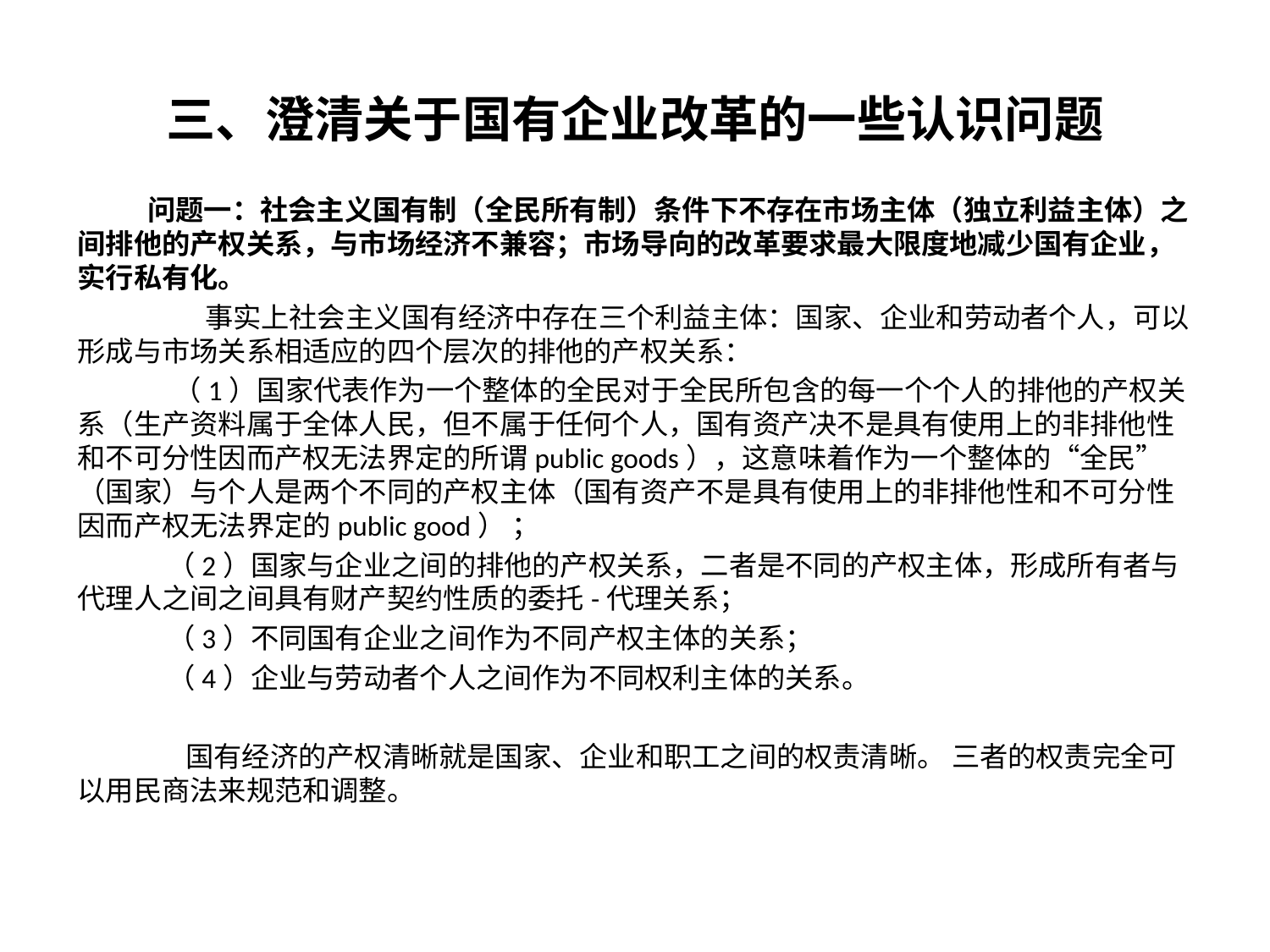

# 三、澄清关于国有企业改革的一些认识问题
          问题一：社会主义国有制（全民所有制）条件下不存在市场主体（独立利益主体）之间排他的产权关系，与市场经济不兼容；市场导向的改革要求最大限度地减少国有企业，实行私有化。
                   事实上社会主义国有经济中存在三个利益主体：国家、企业和劳动者个人，可以形成与市场关系相适应的四个层次的排他的产权关系：
              （1）国家代表作为一个整体的全民对于全民所包含的每一个个人的排他的产权关系（生产资料属于全体人民，但不属于任何个人，国有资产决不是具有使用上的非排他性和不可分性因而产权无法界定的所谓public goods），这意味着作为一个整体的“全民”（国家）与个人是两个不同的产权主体（国有资产不是具有使用上的非排他性和不可分性因而产权无法界定的public good） ；
             （2）国家与企业之间的排他的产权关系，二者是不同的产权主体，形成所有者与代理人之间之间具有财产契约性质的委托-代理关系；
             （3）不同国有企业之间作为不同产权主体的关系；
             （4）企业与劳动者个人之间作为不同权利主体的关系。

                国有经济的产权清晰就是国家、企业和职工之间的权责清晰。 三者的权责完全可以用民商法来规范和调整。